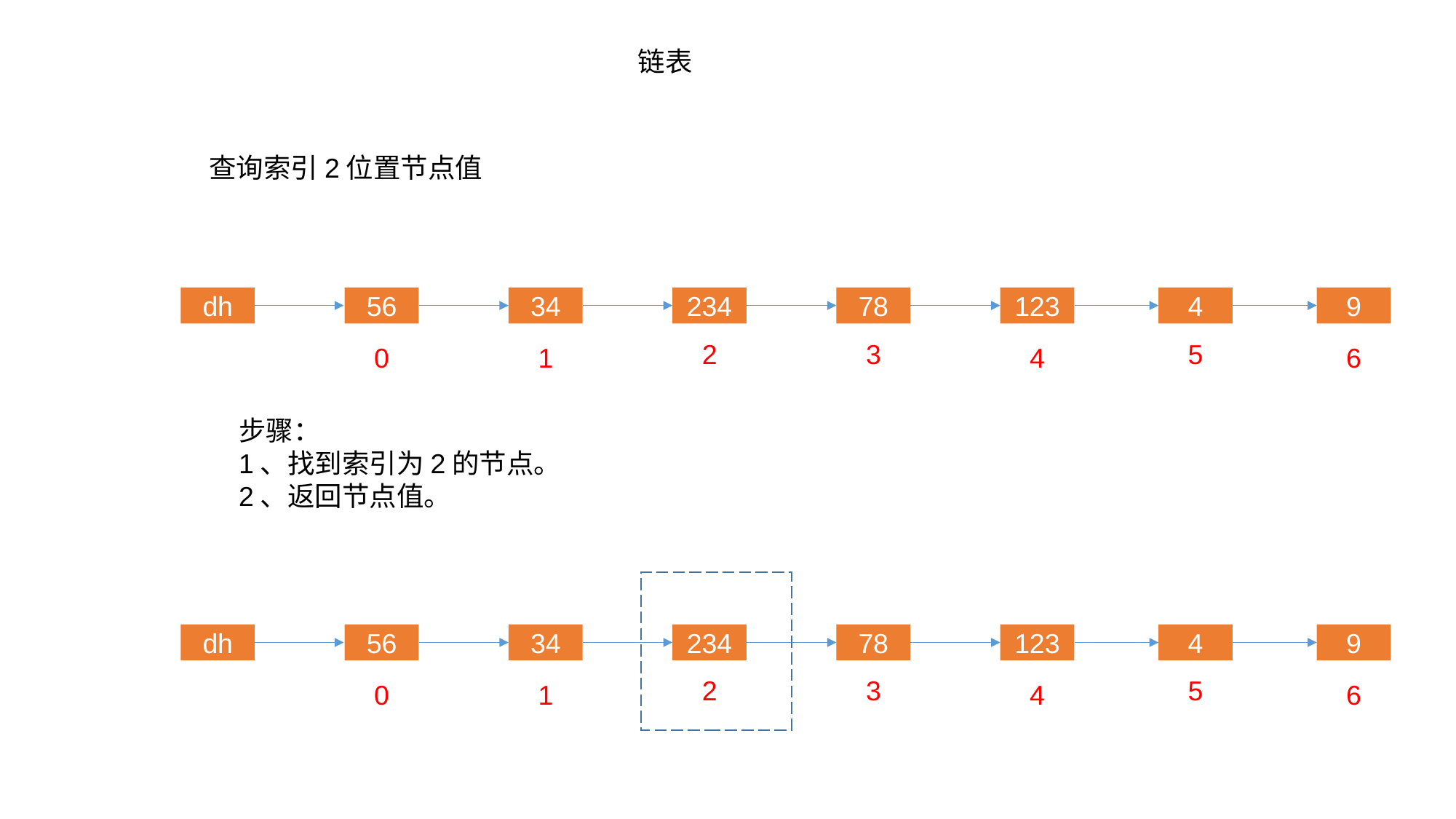

链表
查询索引2位置节点值
dh
78
123
4
9
234
34
56
2
3
5
4
6
0
1
步骤：
1、找到索引为2的节点。
2、返回节点值。

dh
78
123
4
9
234
34
56
2
3
5
4
6
0
1